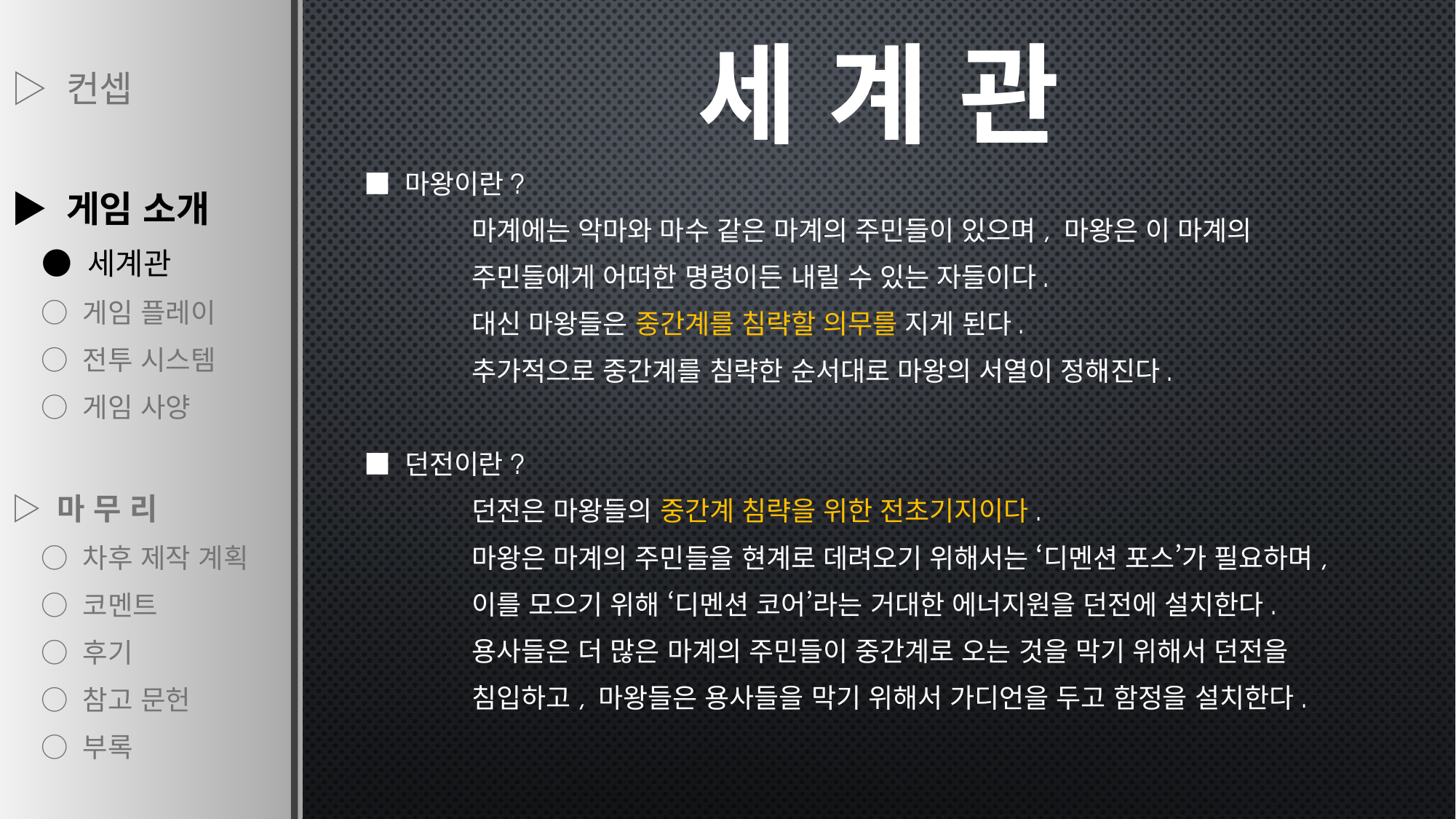

▷ 컨셉

▶ 게임 소개
    ● 세계관
    ○ 게임 플레이
    ○ 전투 시스템
    ○ 게임 사양

▷ 마 무 리
    ○ 차후 제작 계획
    ○ 코멘트
    ○ 후기
    ○ 참고 문헌
    ○ 부록

세 계 관
■ 마왕이란?
	마계에는 악마와 마수 같은 마계의 주민들이 있으며, 마왕은 이 마계의
	주민들에게 어떠한 명령이든 내릴 수 있는 자들이다.
	대신 마왕들은 중간계를 침략할 의무를 지게 된다.
	추가적으로 중간계를 침략한 순서대로 마왕의 서열이 정해진다.

■ 던전이란?
	던전은 마왕들의 중간계 침략을 위한 전초기지이다.
	마왕은 마계의 주민들을 현계로 데려오기 위해서는 ‘디멘션 포스’가 필요하며,
	이를 모으기 위해 ‘디멘션 코어’라는 거대한 에너지원을 던전에 설치한다.
	용사들은 더 많은 마계의 주민들이 중간계로 오는 것을 막기 위해서 던전을
	침입하고, 마왕들은 용사들을 막기 위해서 가디언을 두고 함정을 설치한다.